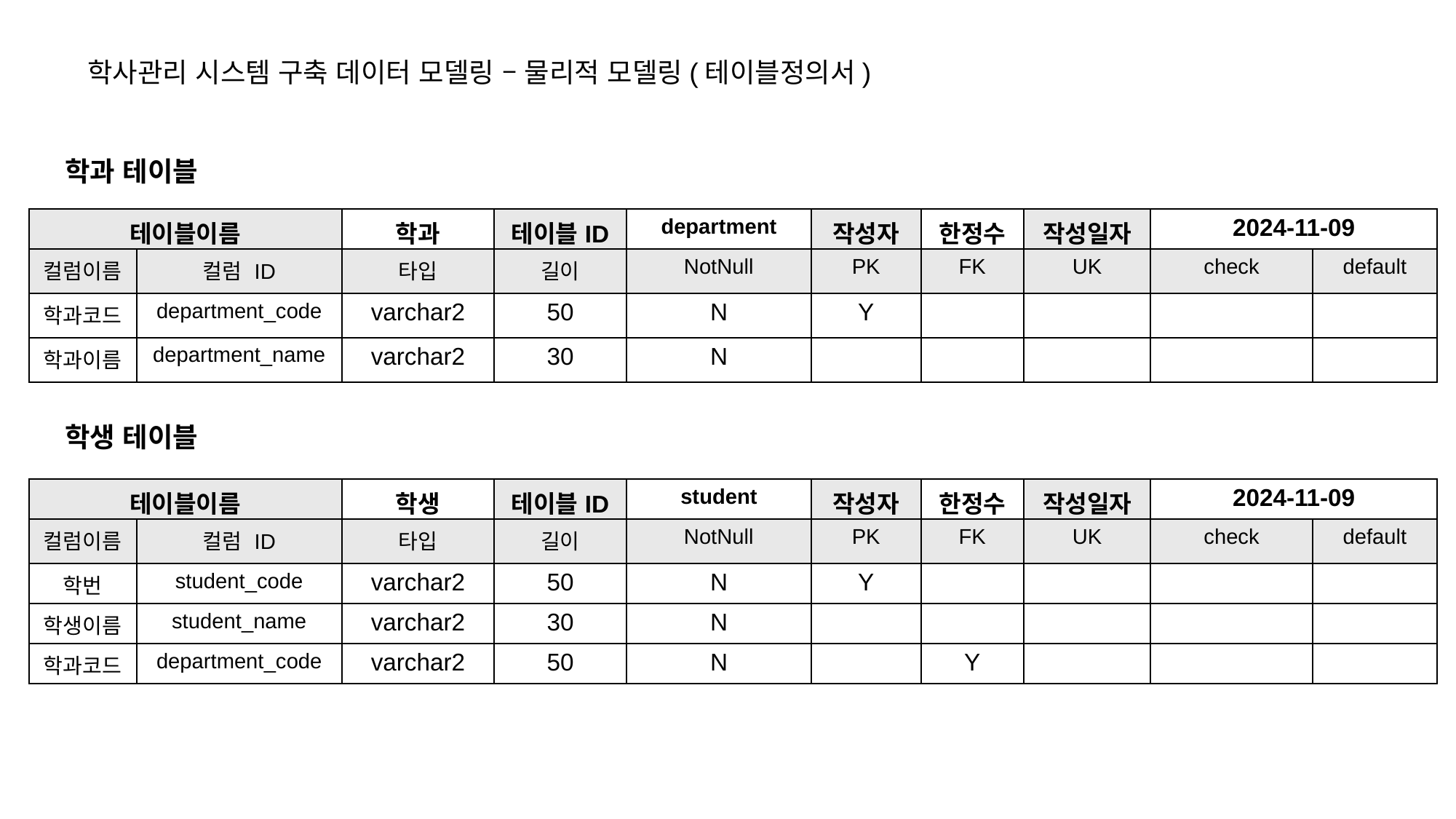

학사관리 시스템 구축 데이터 모델링 – 물리적 모델링(테이블정의서)
학과 테이블
| 테이블이름 |  | 학과 | 테이블ID | department | 작성자 | 한정수 | 작성일자 | 2024-11-09 |  |
| --- | --- | --- | --- | --- | --- | --- | --- | --- | --- |
| 컬럼이름 | 컬럼 ID | 타입 | 길이 | NotNull | PK | FK | UK | check | default |
| 학과코드 | department\_code | varchar2 | 50 | N | Y |  |  |  |  |
| 학과이름 | department\_name | varchar2 | 30 | N |  |  |  |  |  |
학생 테이블
| 테이블이름 |  | 학생 | 테이블ID | student | 작성자 | 한정수 | 작성일자 | 2024-11-09 |  |
| --- | --- | --- | --- | --- | --- | --- | --- | --- | --- |
| 컬럼이름 | 컬럼 ID | 타입 | 길이 | NotNull | PK | FK | UK | check | default |
| 학번 | student\_code | varchar2 | 50 | N | Y |  |  |  |  |
| 학생이름 | student\_name | varchar2 | 30 | N |  |  |  |  |  |
| 학과코드 | department\_code | varchar2 | 50 | N |  | Y |  |  |  |